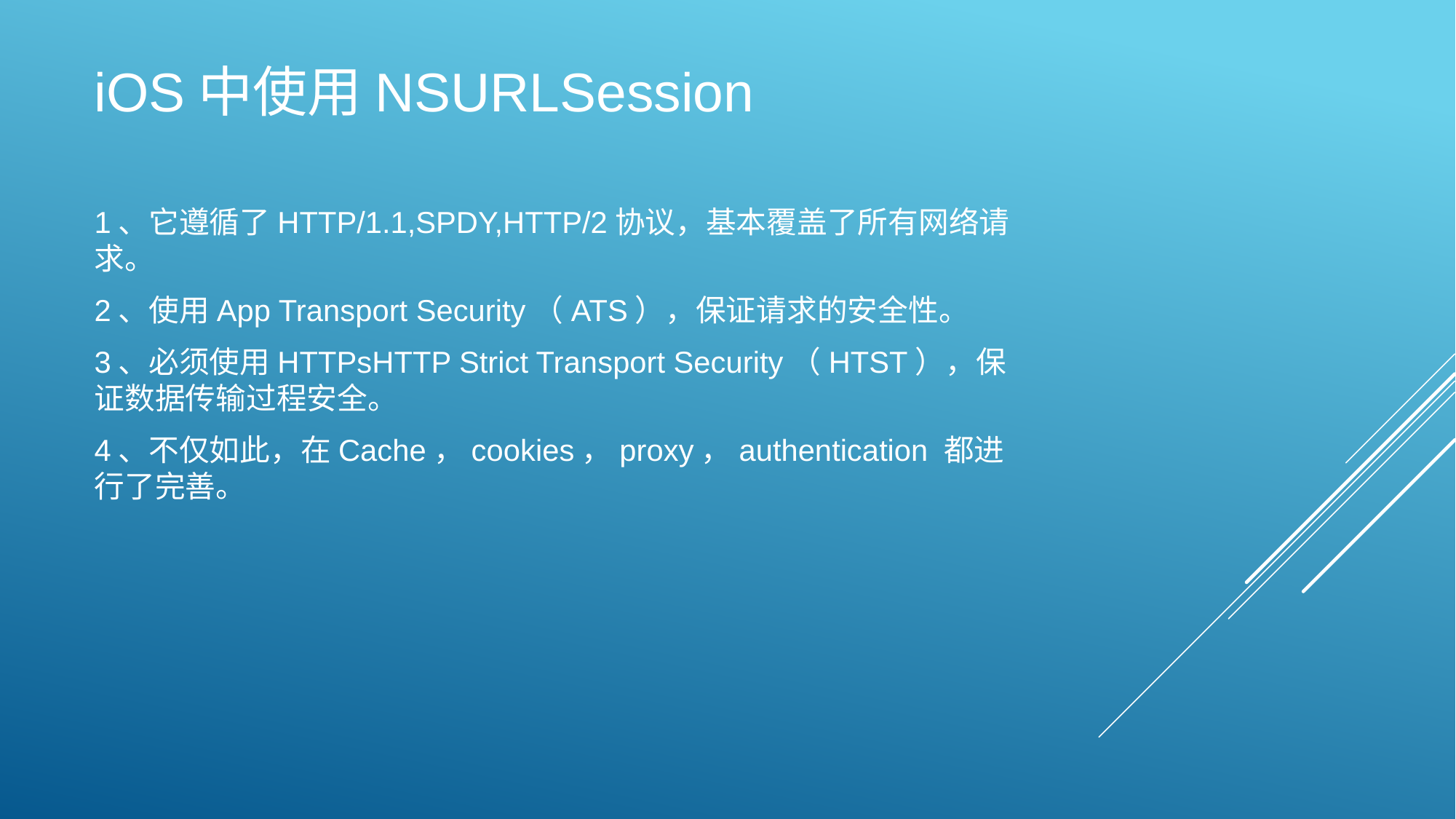

# iOS中使用NSURLSession
1、它遵循了HTTP/1.1,SPDY,HTTP/2协议，基本覆盖了所有网络请求。
2、使用App Transport Security（ATS），保证请求的安全性。
3、必须使用HTTPsHTTP Strict Transport Security（HTST），保证数据传输过程安全。
4、不仅如此，在Cache，cookies，proxy，authentication 都进行了完善。